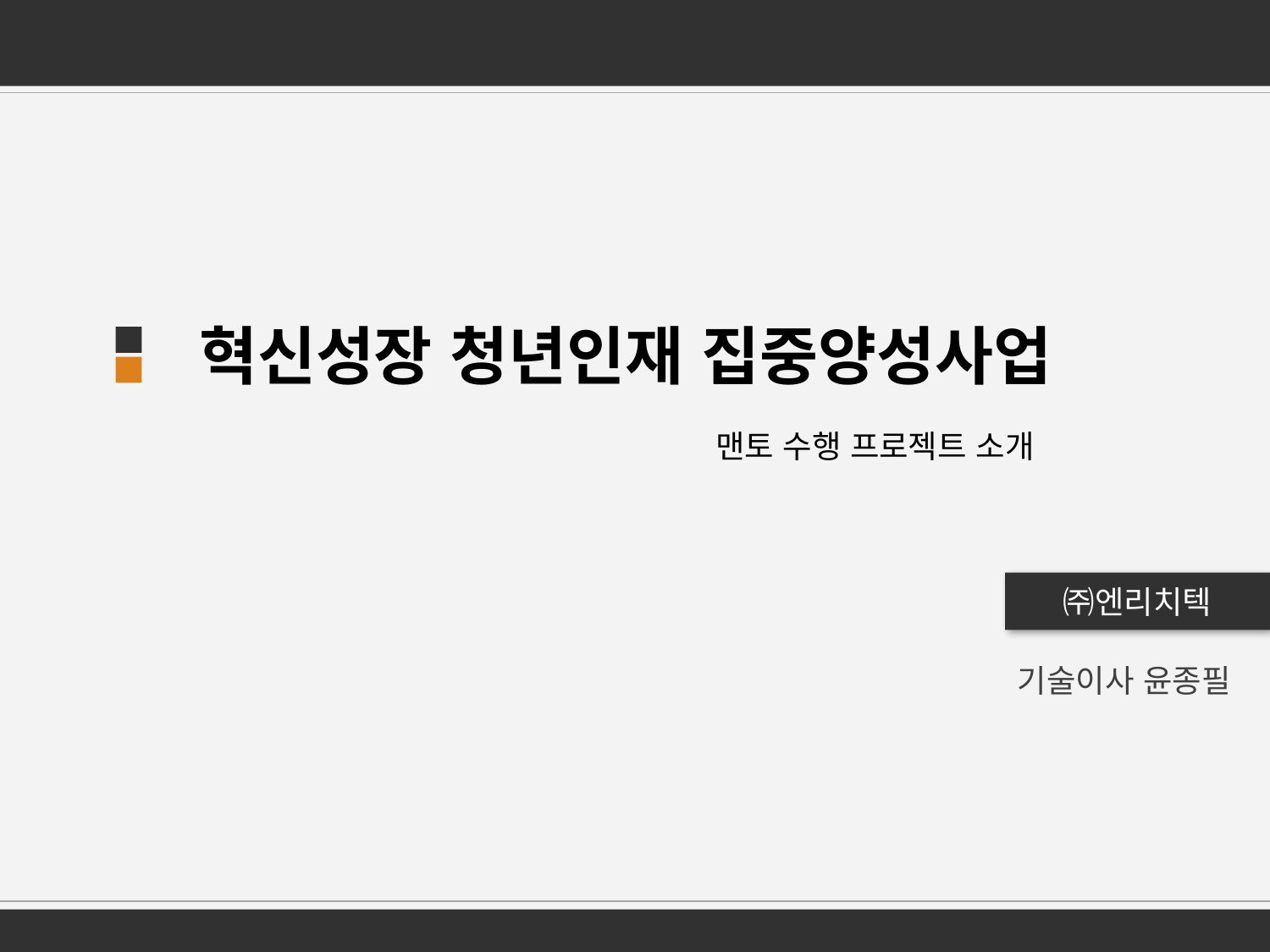

혁신성장 청년인재 집중양성사업

맨토 수행 프로젝트 소개
㈜엔리치텍
기술이사 윤종필